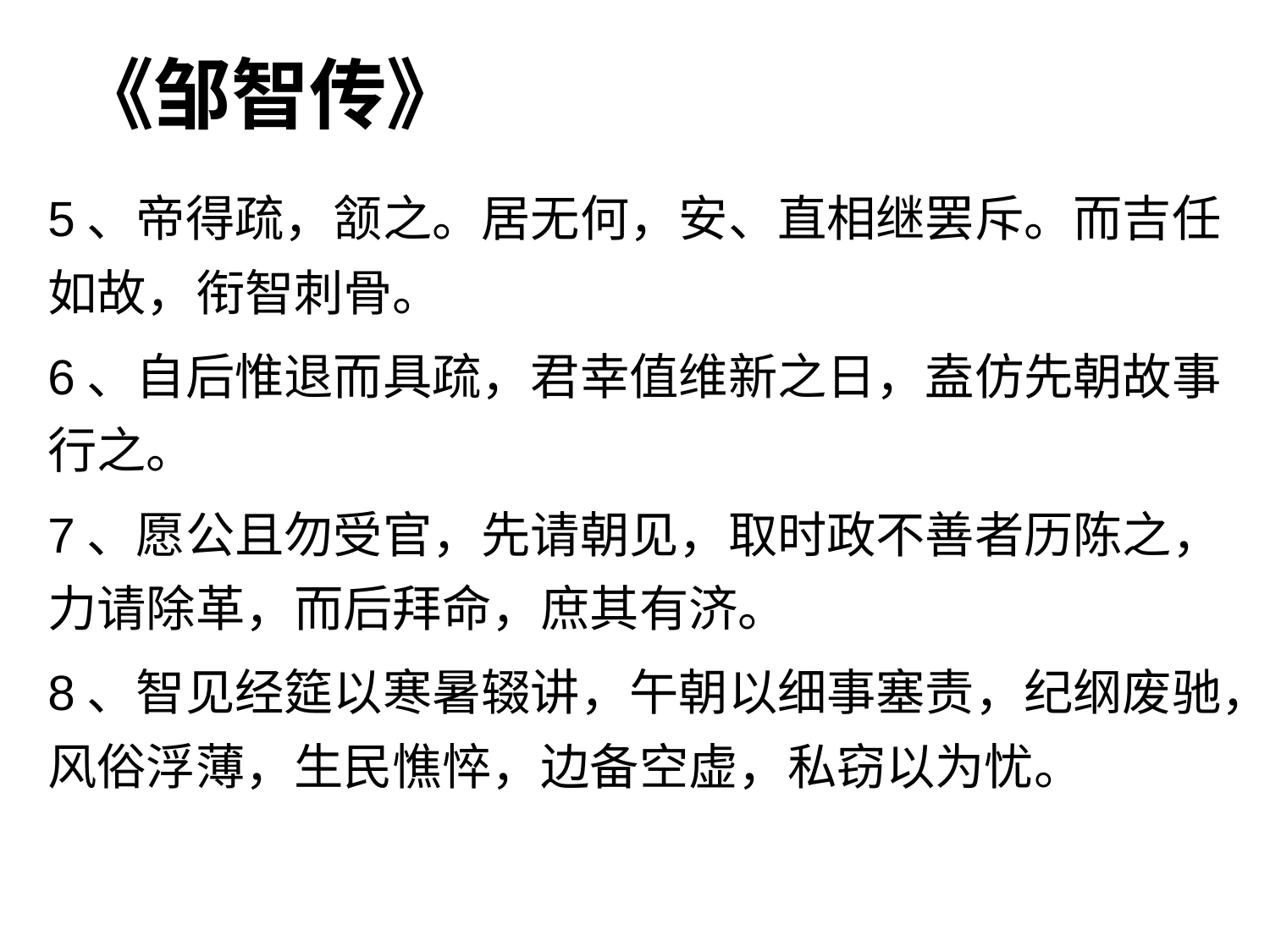

# 《邹智传》
5、帝得疏，颔之。居无何，安、直相继罢斥。而吉任如故，衔智刺骨。
6、自后惟退而具疏，君幸值维新之日，盍仿先朝故事行之。
7、愿公且勿受官，先请朝见，取时政不善者历陈之，力请除革，而后拜命，庶其有济。
8、智见经筵以寒暑辍讲，午朝以细事塞责，纪纲废驰，风俗浮薄，生民憔悴，边备空虚，私窃以为忧。